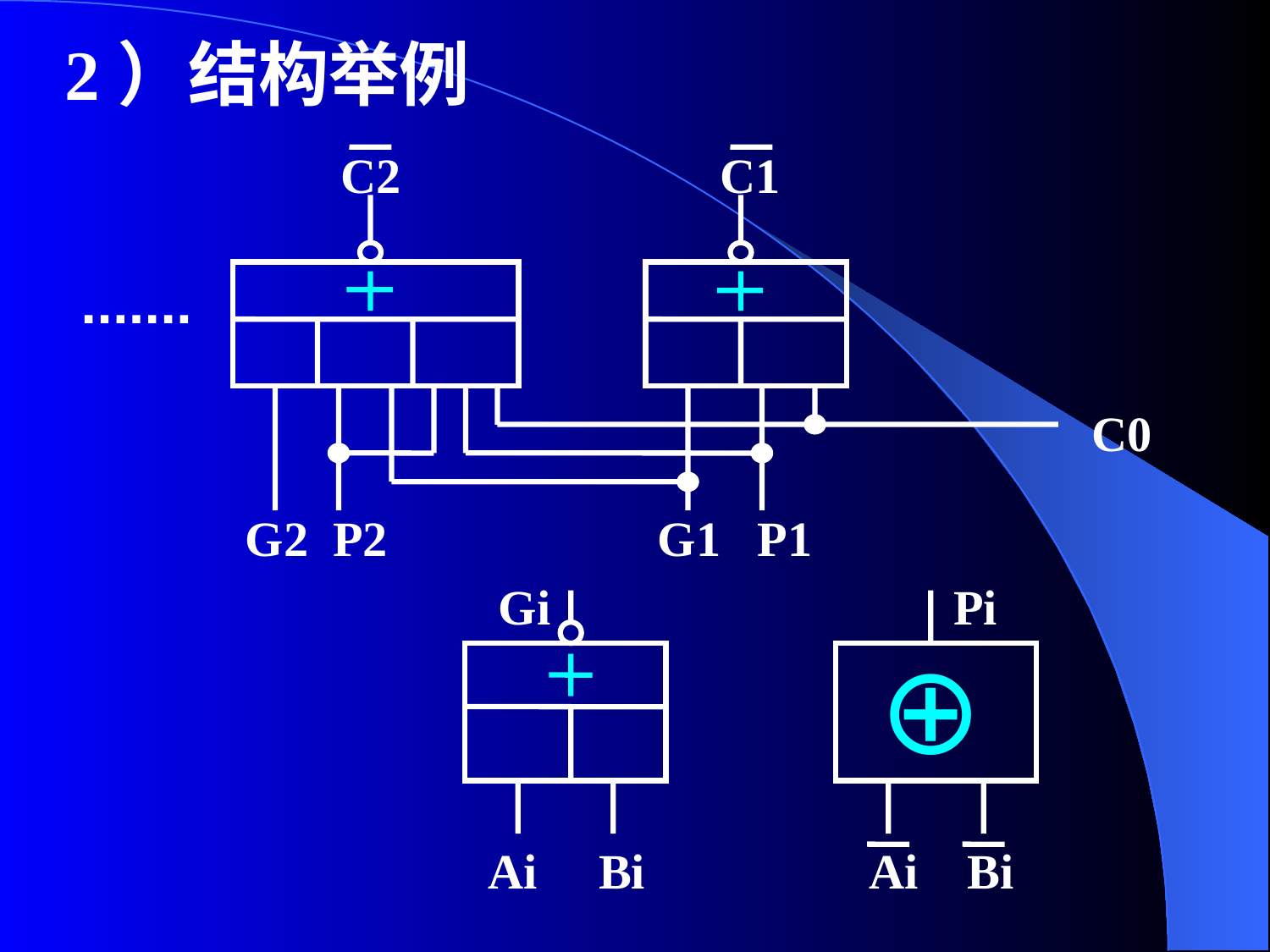

2）结构举例
C2                          C1

C0

G2  P2                      G1   P1
Gi

Ai     Bi
Pi

⊕

Ai    Bi